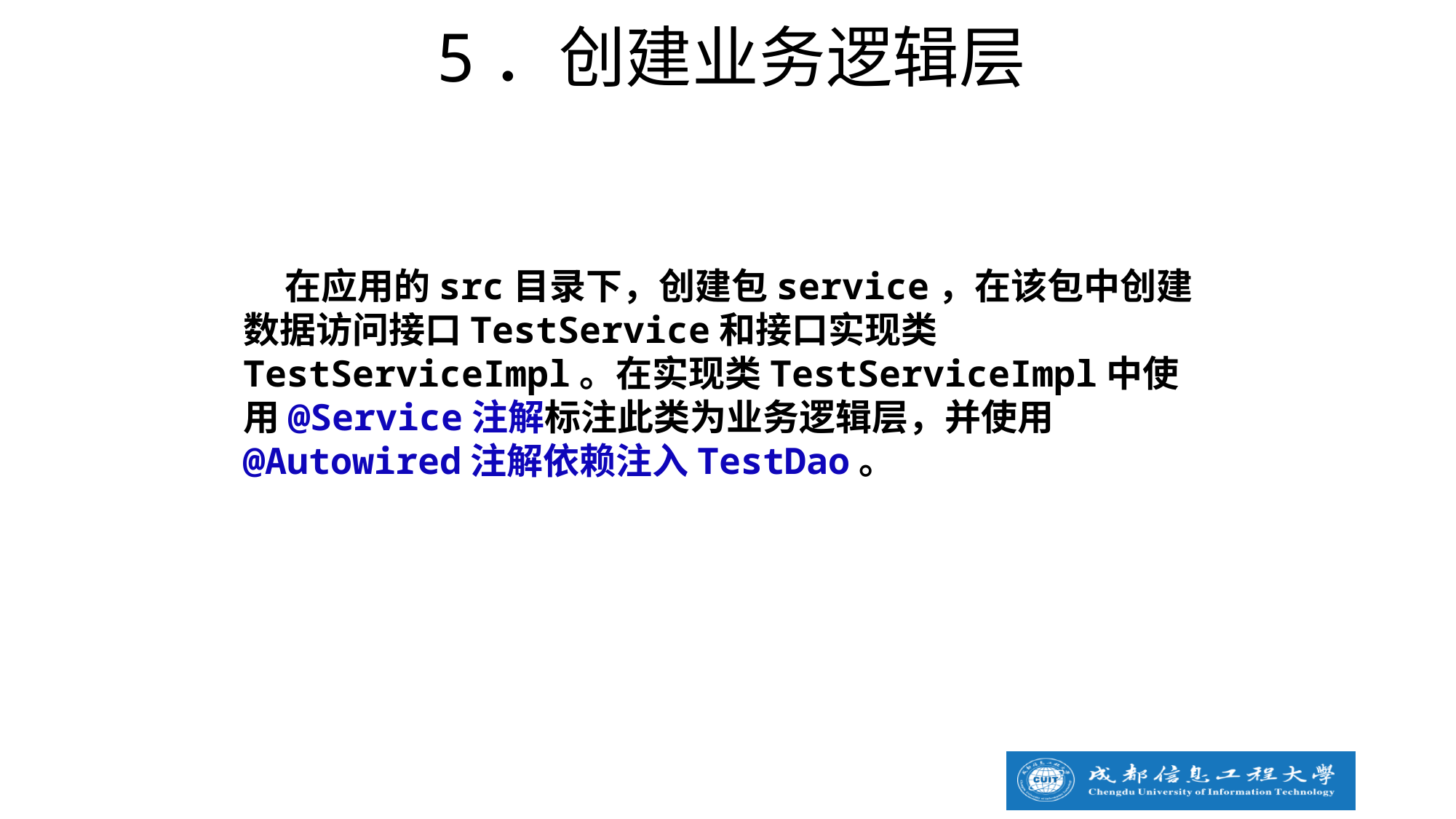

5．创建业务逻辑层
    在应用的src目录下，创建包service，在该包中创建数据访问接口TestService和接口实现类TestServiceImpl。在实现类TestServiceImpl中使用@Service注解标注此类为业务逻辑层，并使用@Autowired注解依赖注入TestDao。